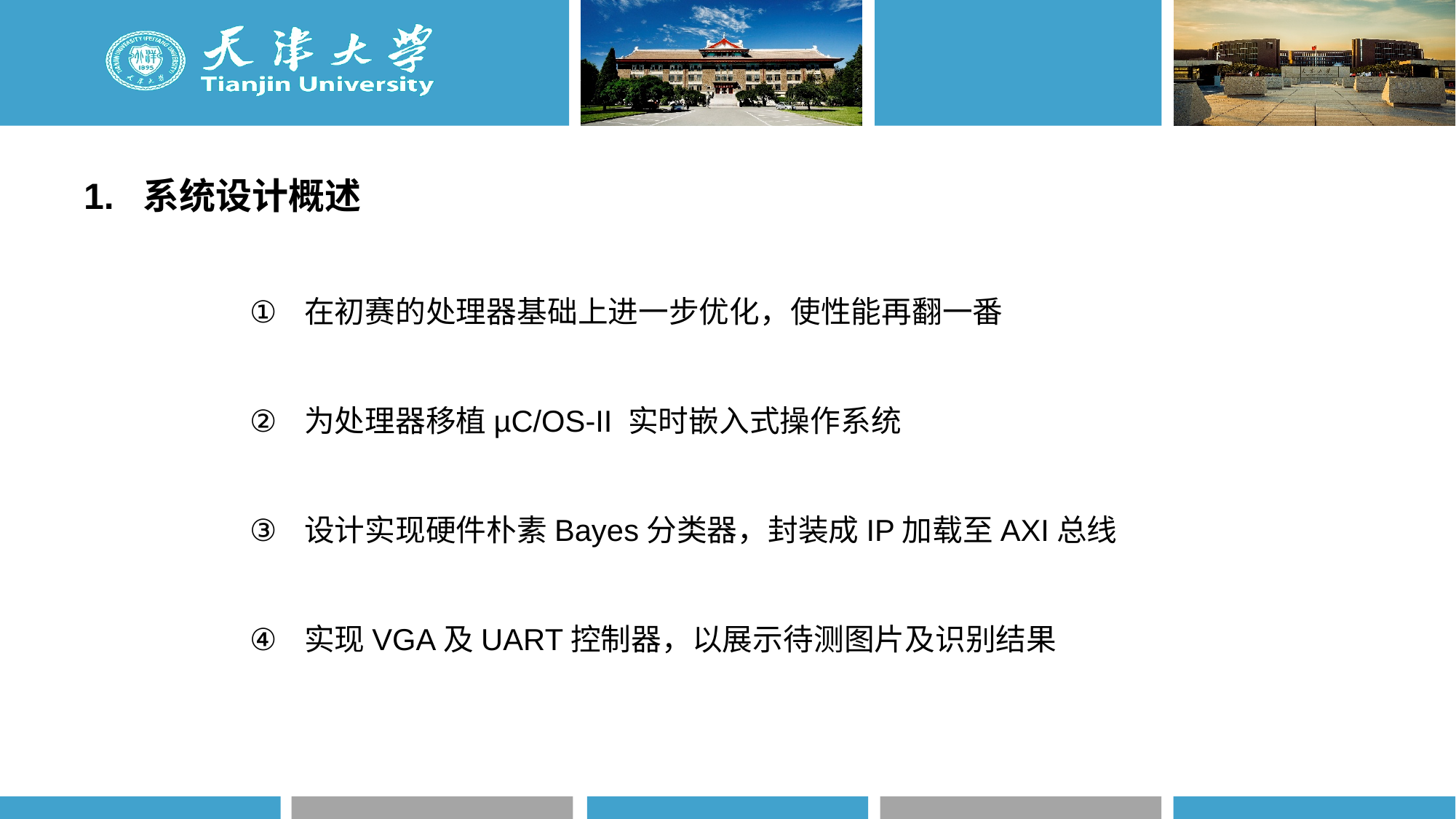

1.  系统设计概述
在初赛的处理器基础上进一步优化，使性能再翻一番

为处理器移植µC/OS-II 实时嵌入式操作系统

设计实现硬件朴素Bayes分类器，封装成IP加载至AXI总线

实现VGA及UART控制器，以展示待测图片及识别结果